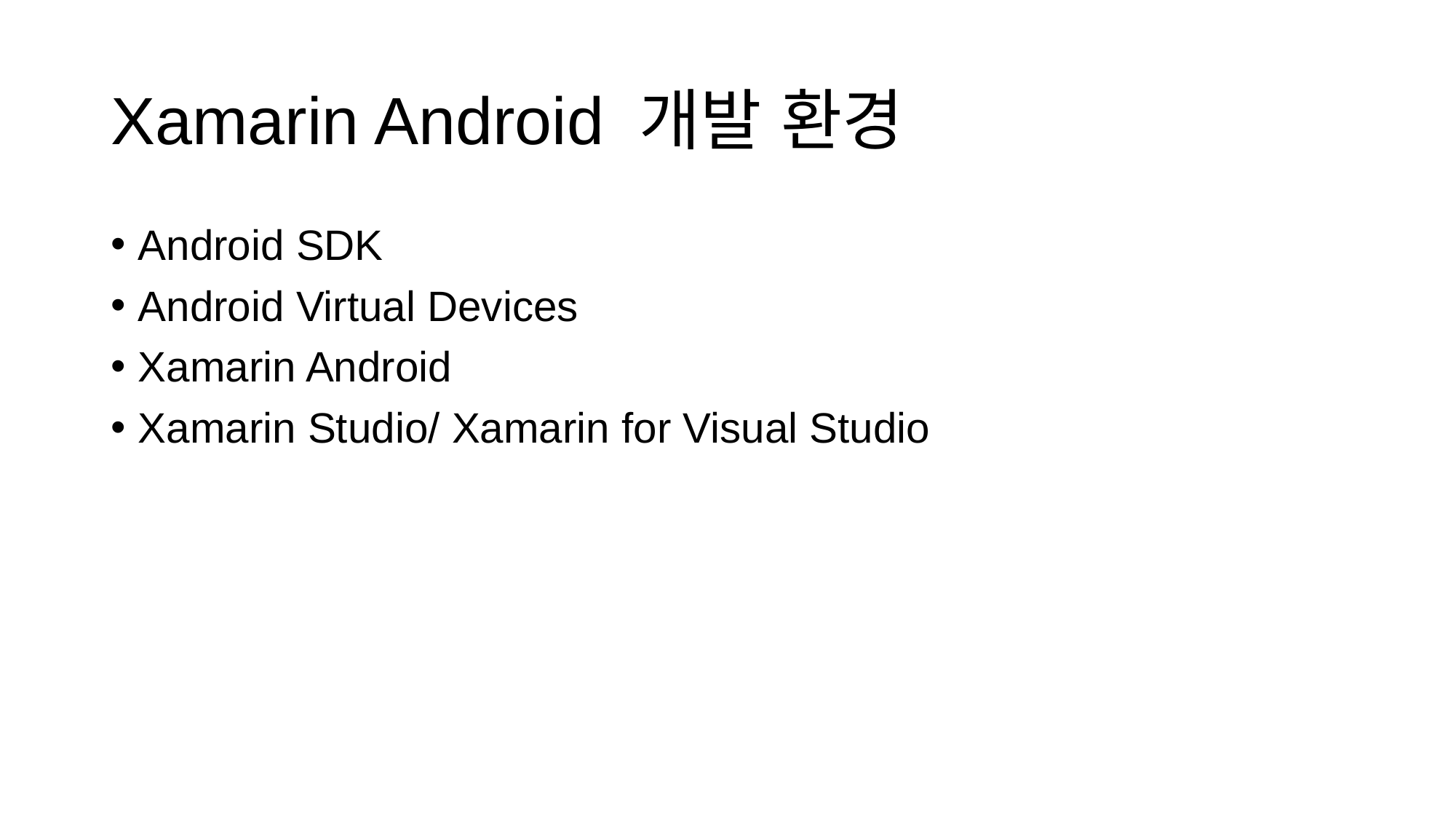

# Xamarin Android 개발 환경
Android SDK
Android Virtual Devices
Xamarin Android
Xamarin Studio/ Xamarin for Visual Studio